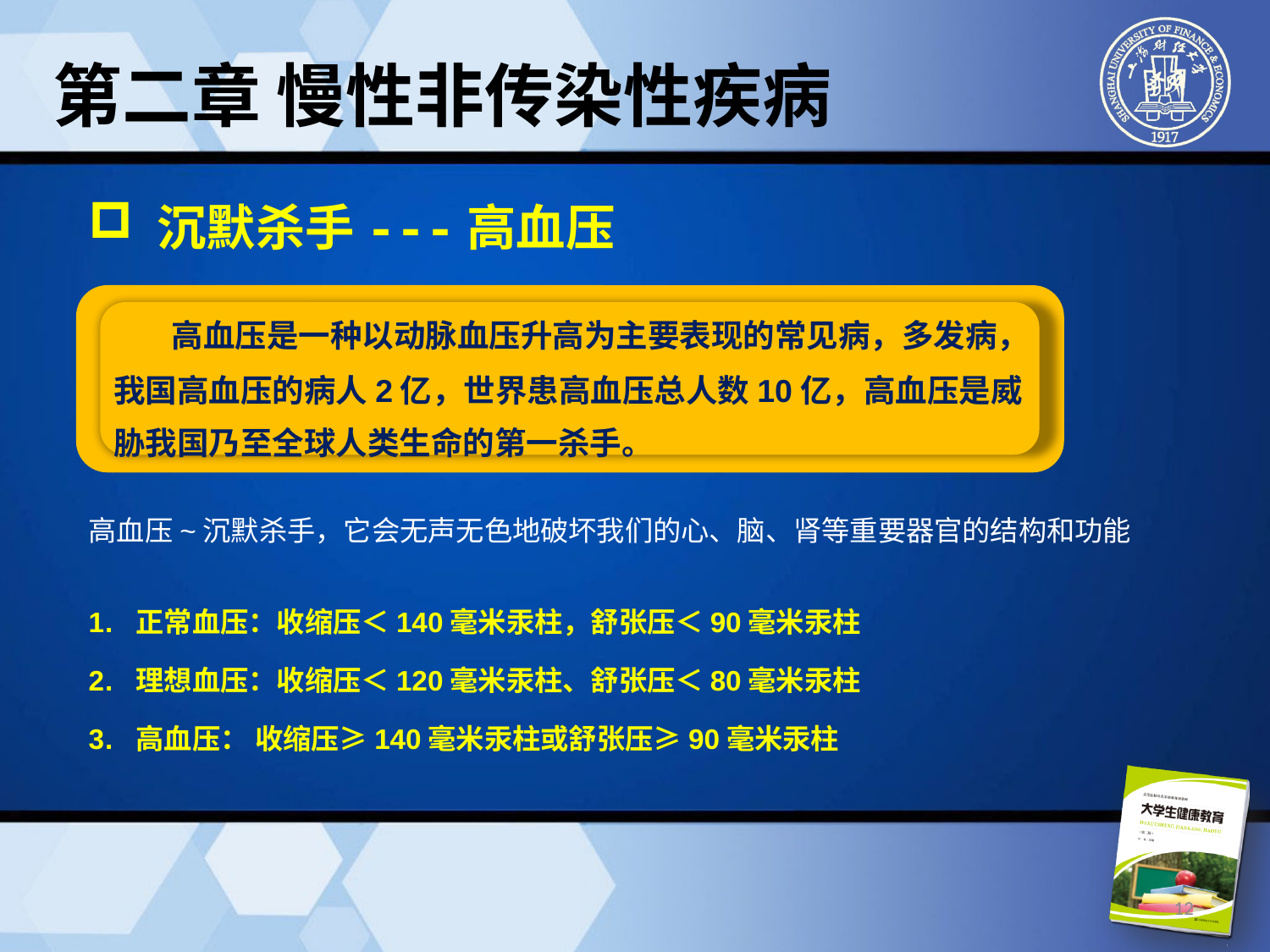

第二章 慢性非传染性疾病
 沉默杀手---高血压

     高血压是一种以动脉血压升高为主要表现的常见病，多发病，我国高血压的病人2亿，世界患高血压总人数10亿，高血压是威胁我国乃至全球人类生命的第一杀手。

高血压~沉默杀手，它会无声无色地破坏我们的心、脑、肾等重要器官的结构和功能
正常血压：收缩压＜140毫米汞柱，舒张压＜90毫米汞柱
理想血压：收缩压＜120毫米汞柱、舒张压＜80毫米汞柱
高血压： 收缩压≥140毫米汞柱或舒张压≥90毫米汞柱

12